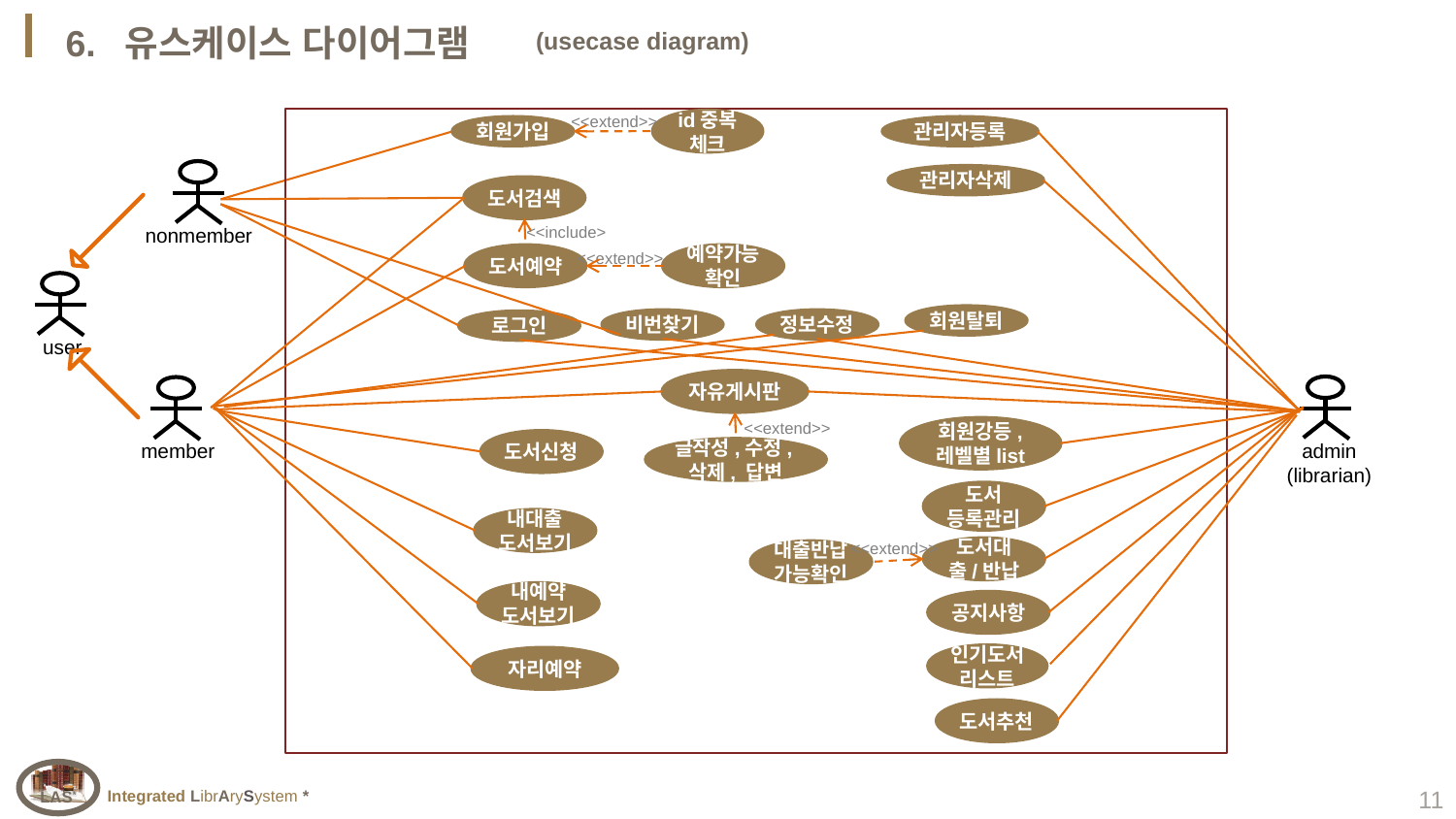

6.  유스케이스 다이어그램
(usecase diagram)

id중복
체크
<<extend>>
회원가입
관리자등록

nonmember
관리자삭제
도서검색

<<include>
도서예약
예약가능확인
<<extend>>

user
회원탈퇴
비번찾기
정보수정
로그인

자유게시판

admin
(librarian)

member
회원강등,
레벨별list
<<extend>>
도서신청
글작성,수정,삭제, 답변
도서
등록관리
내대출
도서보기
<<extend>>
도서대출/반납
대출반납
가능확인
내예약
도서보기
공지사항
인기도서리스트
자리예약
도서추천
11